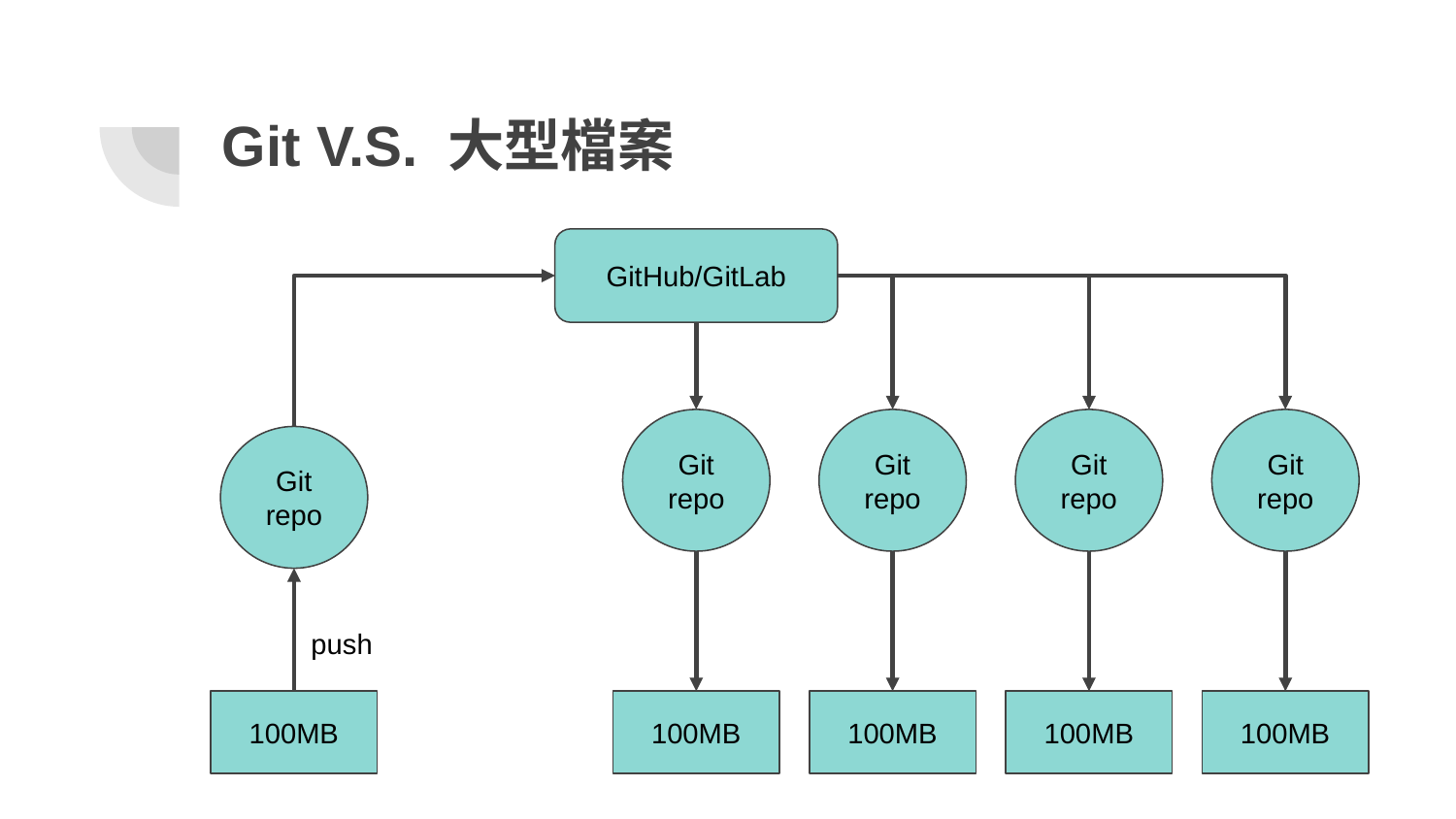

# Git V.S. 大型檔案
GitHub/GitLab
Git
repo
Git
repo
Git
repo
Git
repo
Git
repo
push
100MB
100MB
100MB
100MB
100MB